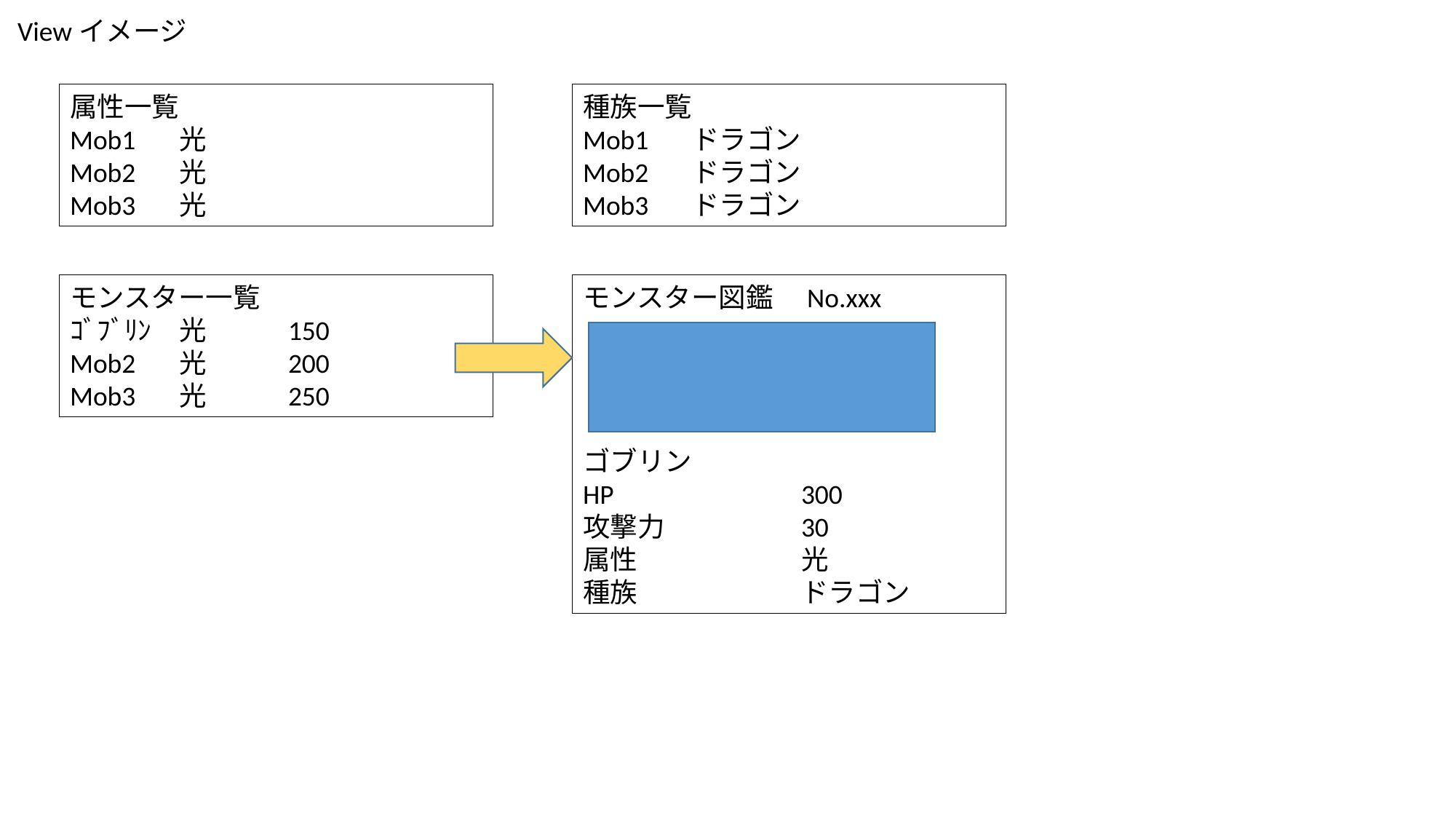

Viewイメージ
属性一覧
Mob1	光
Mob2	光
Mob3	光
種族一覧
Mob1	ドラゴン
Mob2	ドラゴン
Mob3	ドラゴン
モンスター一覧
ｺﾞﾌﾞﾘﾝ	光	150
Mob2	光	200
Mob3	光	250
モンスター図鑑　No.xxx

ゴブリン
HP		300
攻撃力		30
属性		光
種族		ドラゴン